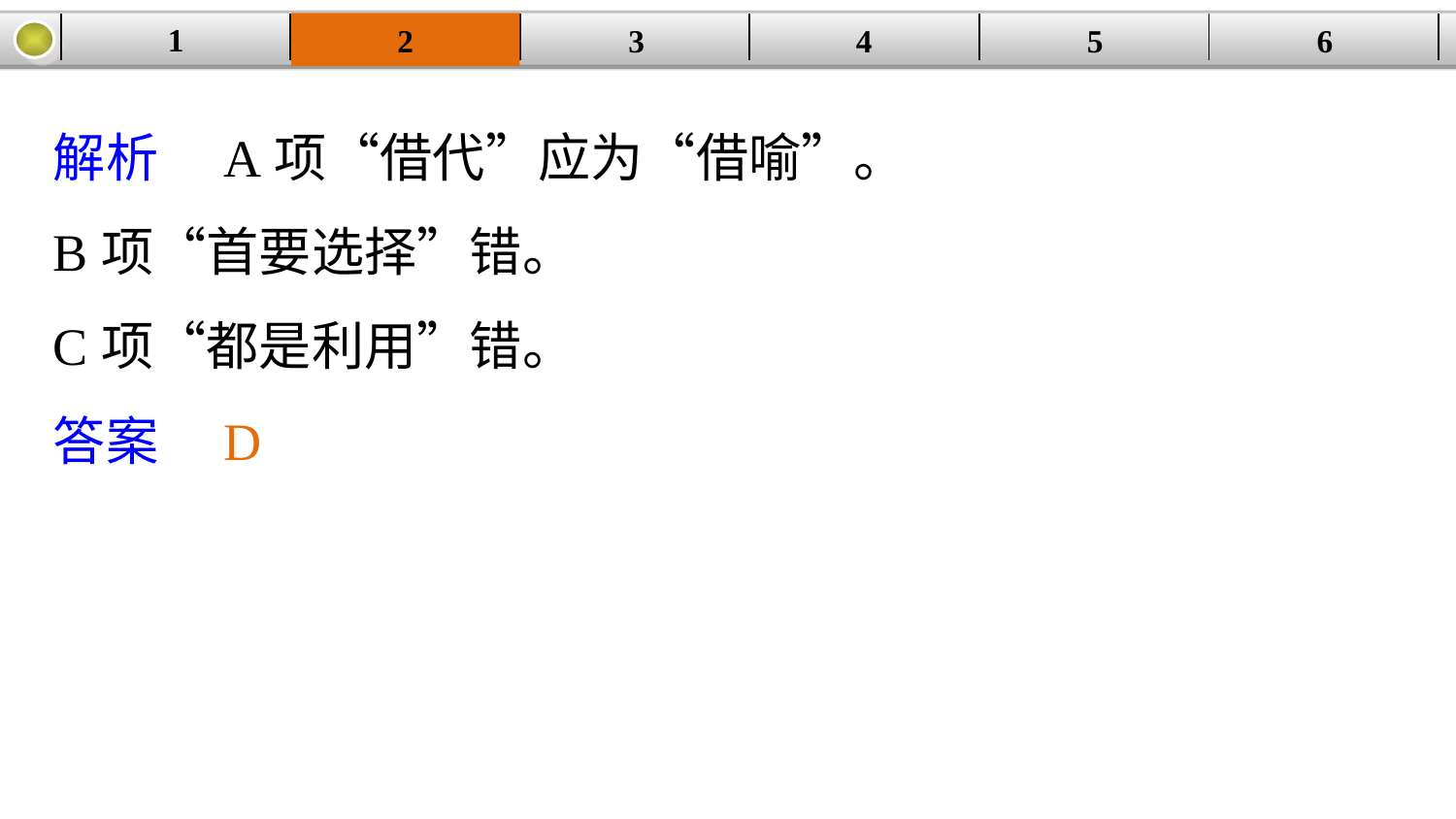

1
3
4
5
6
2
|  |  |  |  |  |  |
| --- | --- | --- | --- | --- | --- |

解析　A项“借代”应为“借喻”。
B项“首要选择”错。
C项“都是利用”错。
答案　D